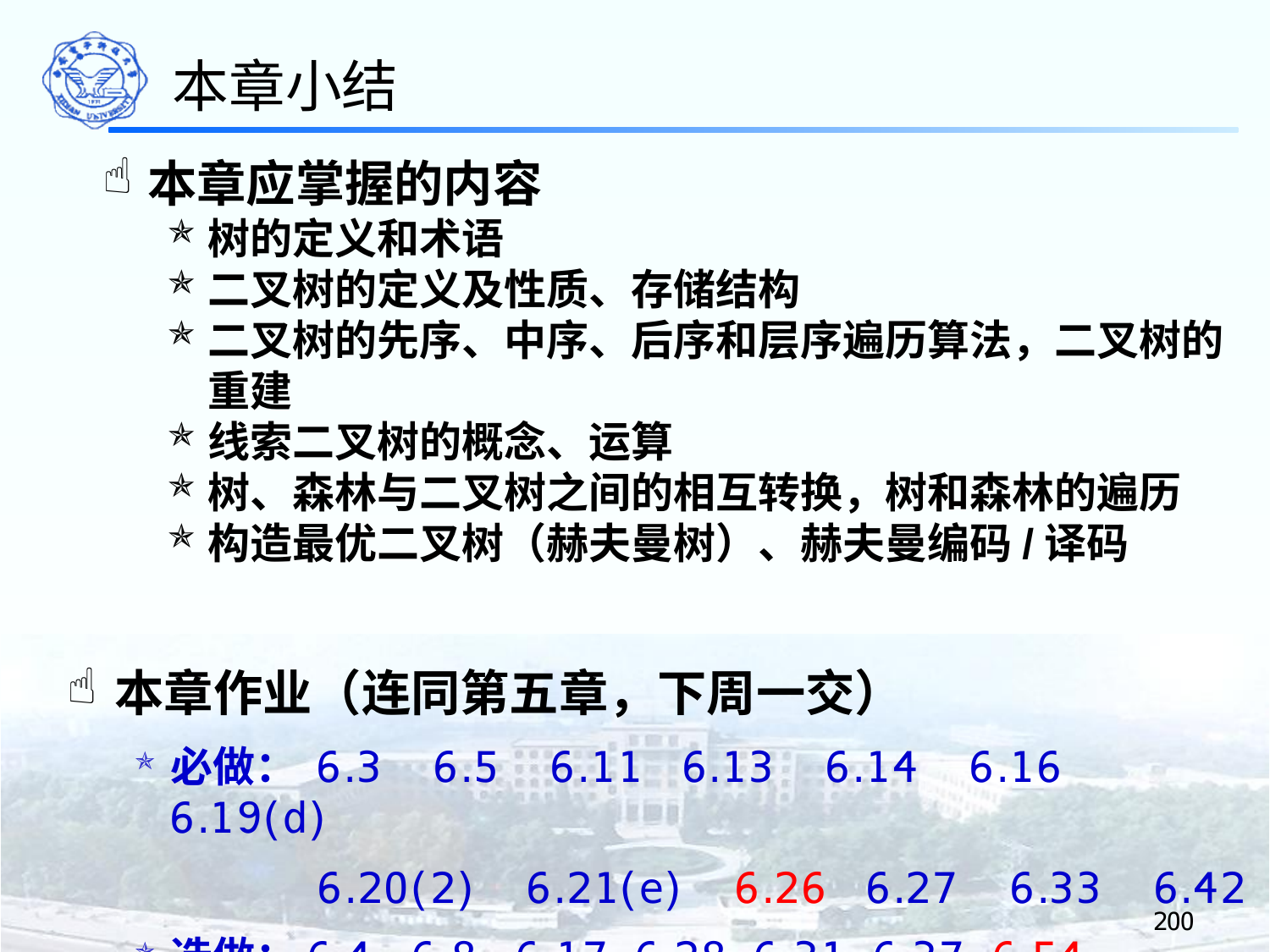

本章小结
本章应掌握的内容
树的定义和术语
二叉树的定义及性质、存储结构
二叉树的先序、中序、后序和层序遍历算法，二叉树的重建
线索二叉树的概念、运算
树、森林与二叉树之间的相互转换，树和森林的遍历
构造最优二叉树（赫夫曼树）、赫夫曼编码/译码
本章作业（连同第五章，下周一交）
必做： 6.3    6.5    6.11   6.13    6.14    6.16   6.19(d)
               6.20(2)    6.21(e)    6.26   6.27    6.33    6.42
选做：6.4   6.8   6.17  6.28  6.31  6.37  6.54
200